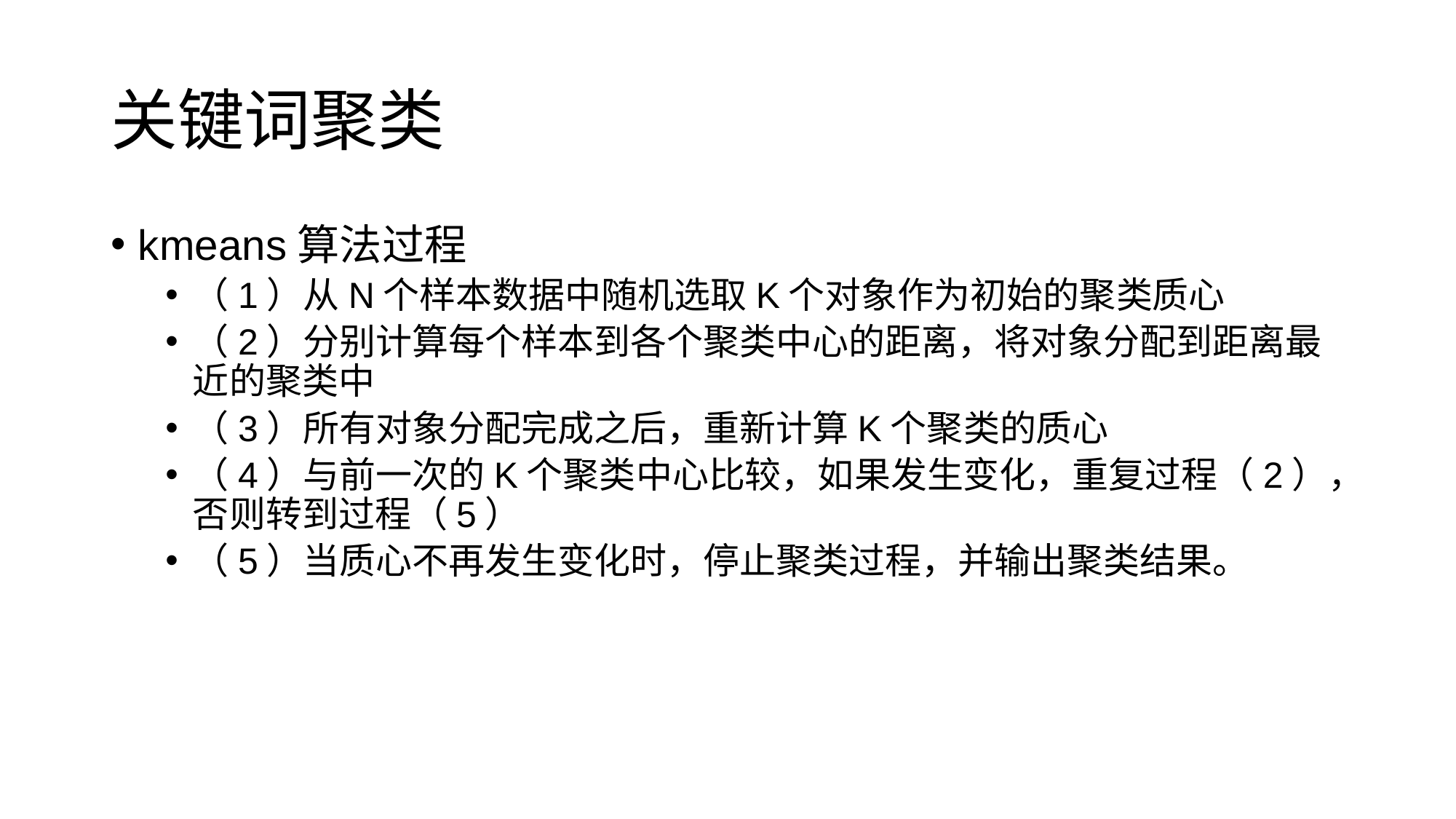

# 关键词聚类
kmeans算法过程
（1）从N个样本数据中随机选取K个对象作为初始的聚类质心
（2）分别计算每个样本到各个聚类中心的距离，将对象分配到距离最近的聚类中
（3）所有对象分配完成之后，重新计算K个聚类的质心
（4）与前一次的K个聚类中心比较，如果发生变化，重复过程（2），否则转到过程（5）
（5）当质心不再发生变化时，停止聚类过程，并输出聚类结果。